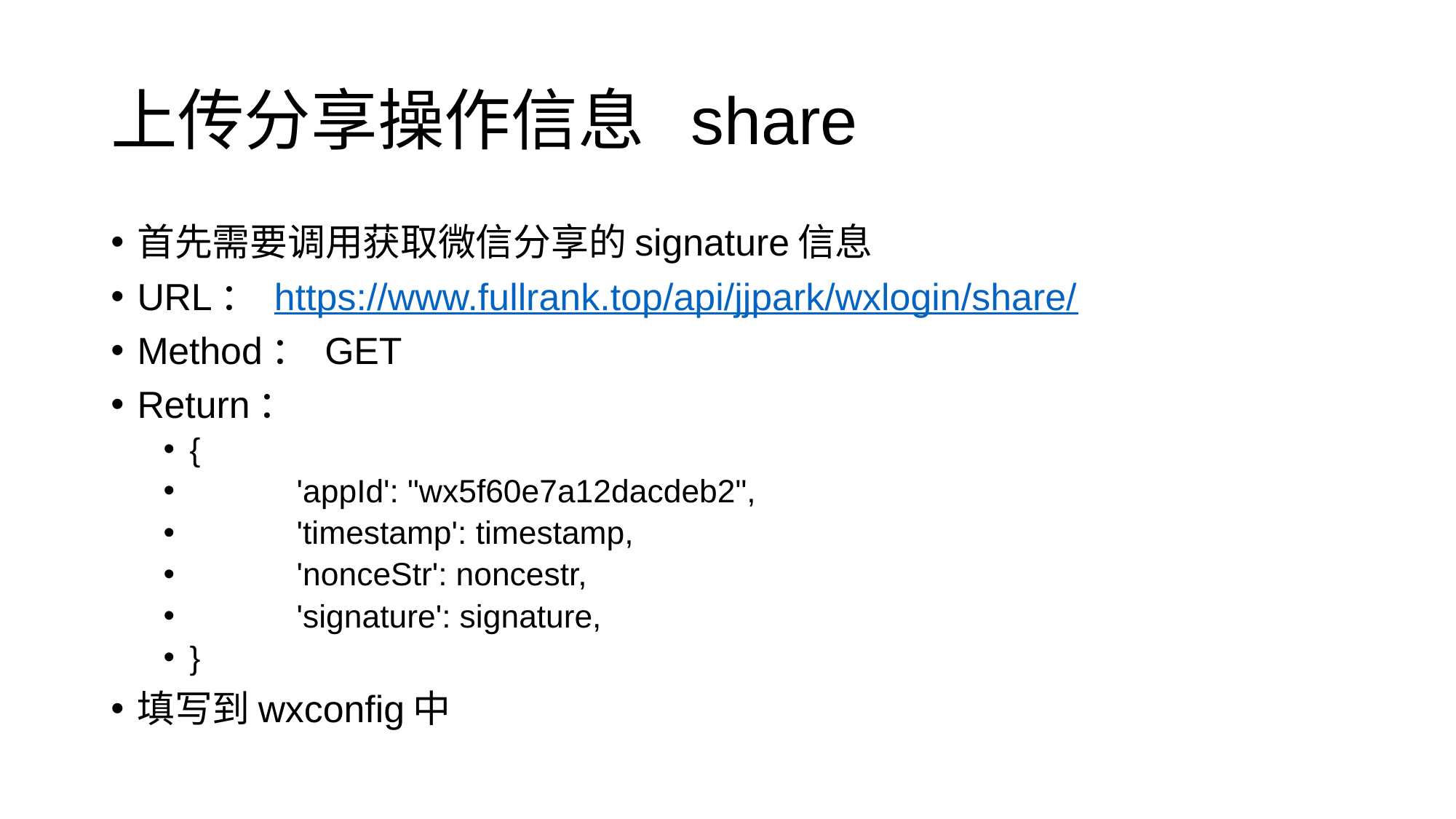

# 上传分享操作信息  share
首先需要调用获取微信分享的signature信息
URL： https://www.fullrank.top/api/jjpark/wxlogin/share/
Method： GET
Return：
{
            'appId': "wx5f60e7a12dacdeb2",
            'timestamp': timestamp,
            'nonceStr': noncestr,
            'signature': signature,
}
填写到wxconfig中